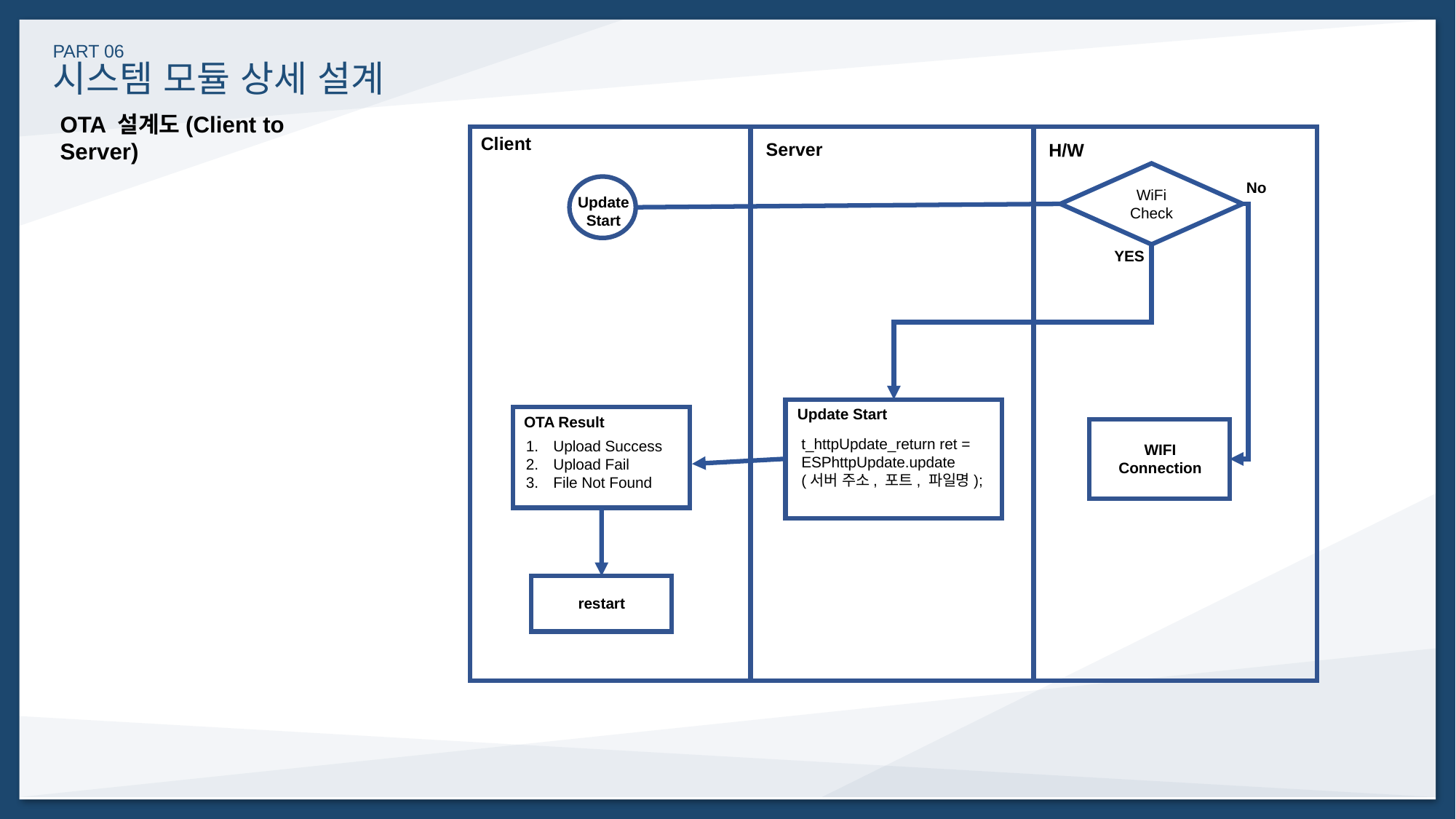

시스템 모듈 상세 설계

PART 06
OTA 설계도(Client to Server)

Client
Server
H/W
WiFi Check
No

Update
Start
YES

Update Start

OTA Result
Upload Success
Upload Fail
File Not Found

t_httpUpdate_return ret = ESPhttpUpdate.update
(서버 주소, 포트, 파일명);

WIFI Connection

restart